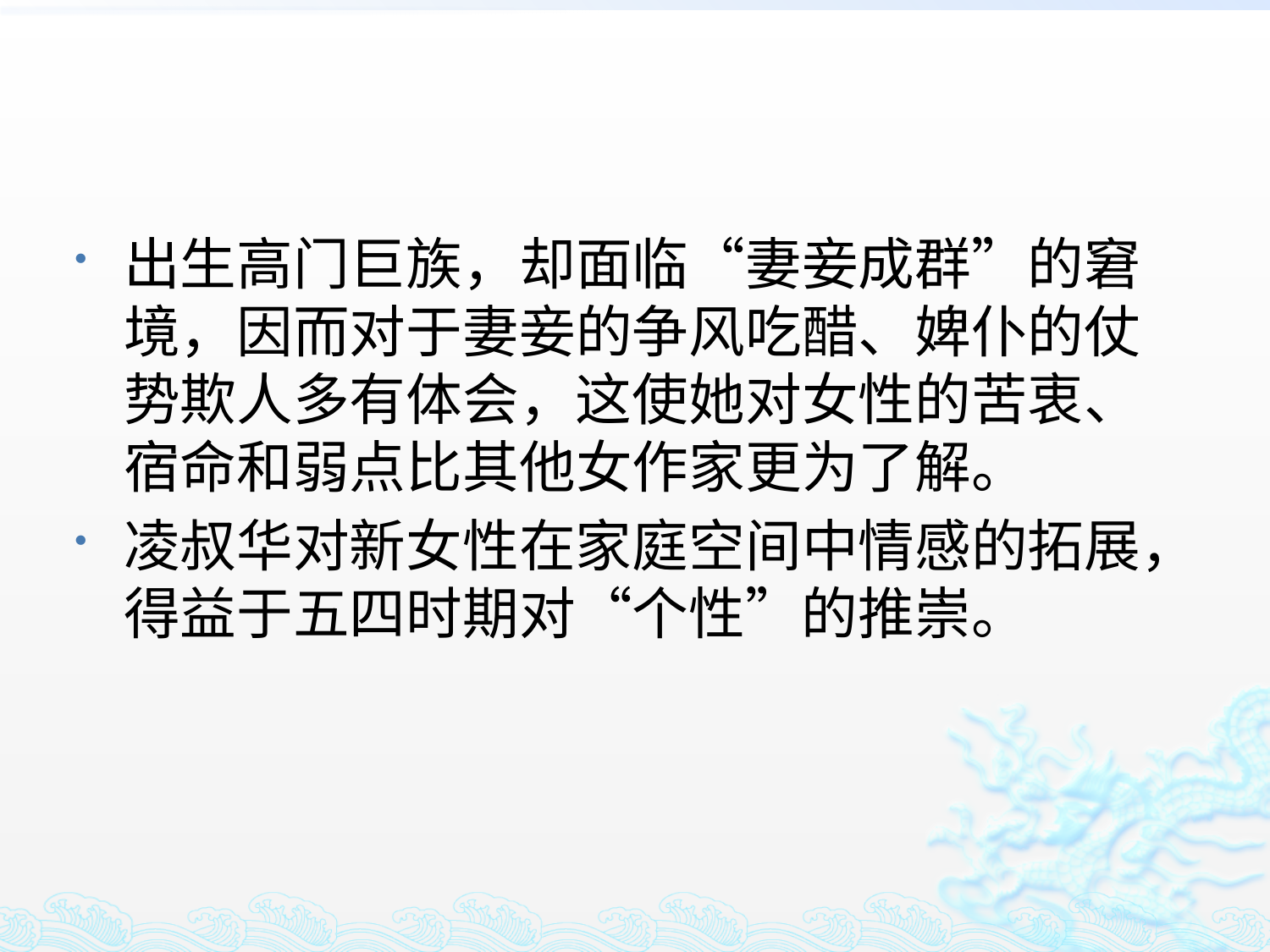

#
出生高门巨族，却面临“妻妾成群”的窘境，因而对于妻妾的争风吃醋、婢仆的仗势欺人多有体会，这使她对女性的苦衷、宿命和弱点比其他女作家更为了解。
凌叔华对新女性在家庭空间中情感的拓展，得益于五四时期对“个性”的推崇。